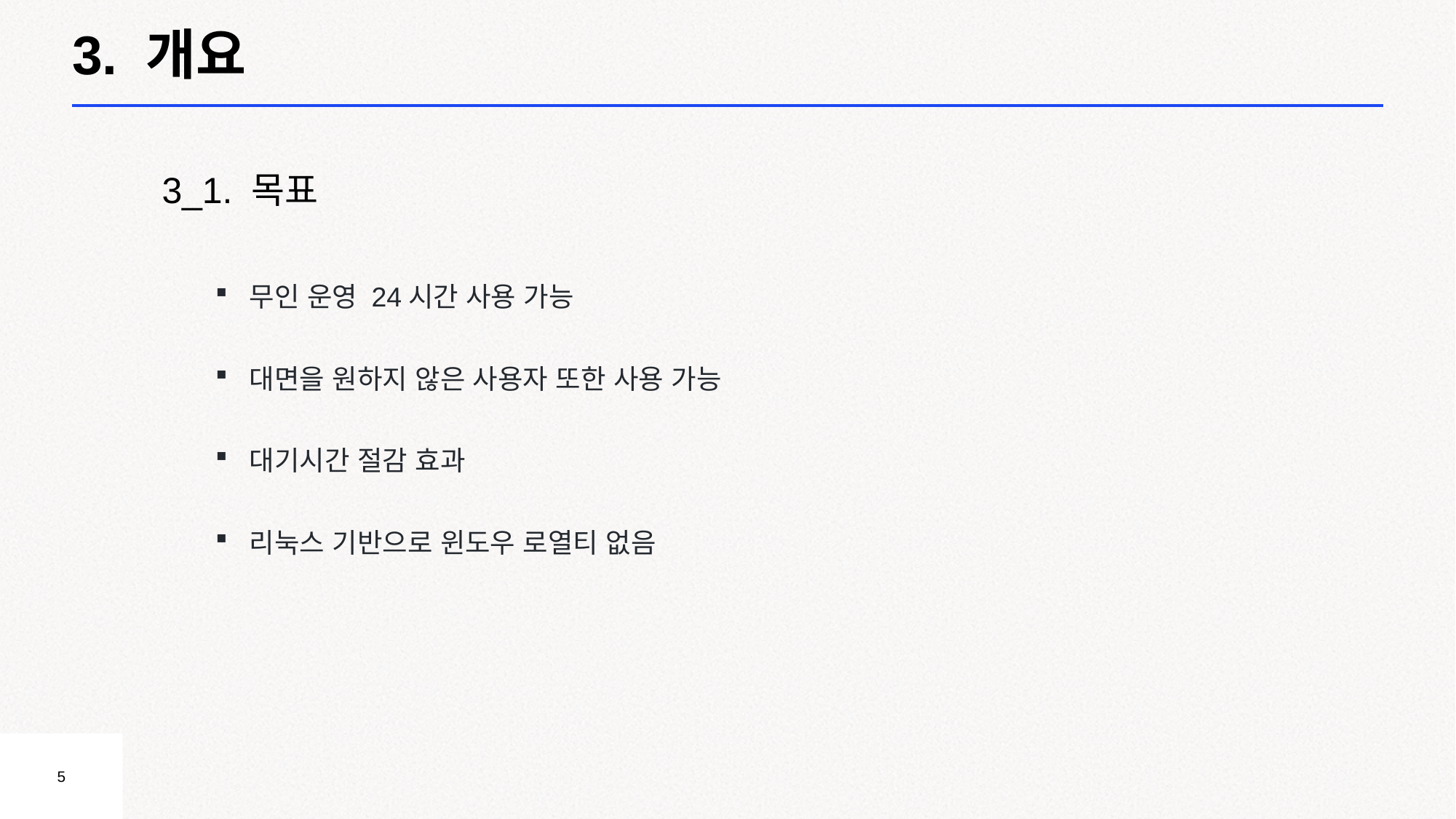

3. 개요
3_1. 목표
무인 운영 24시간 사용 가능
대면을 원하지 않은 사용자 또한 사용 가능
대기시간 절감 효과
리눅스 기반으로 윈도우 로열티 없음
5